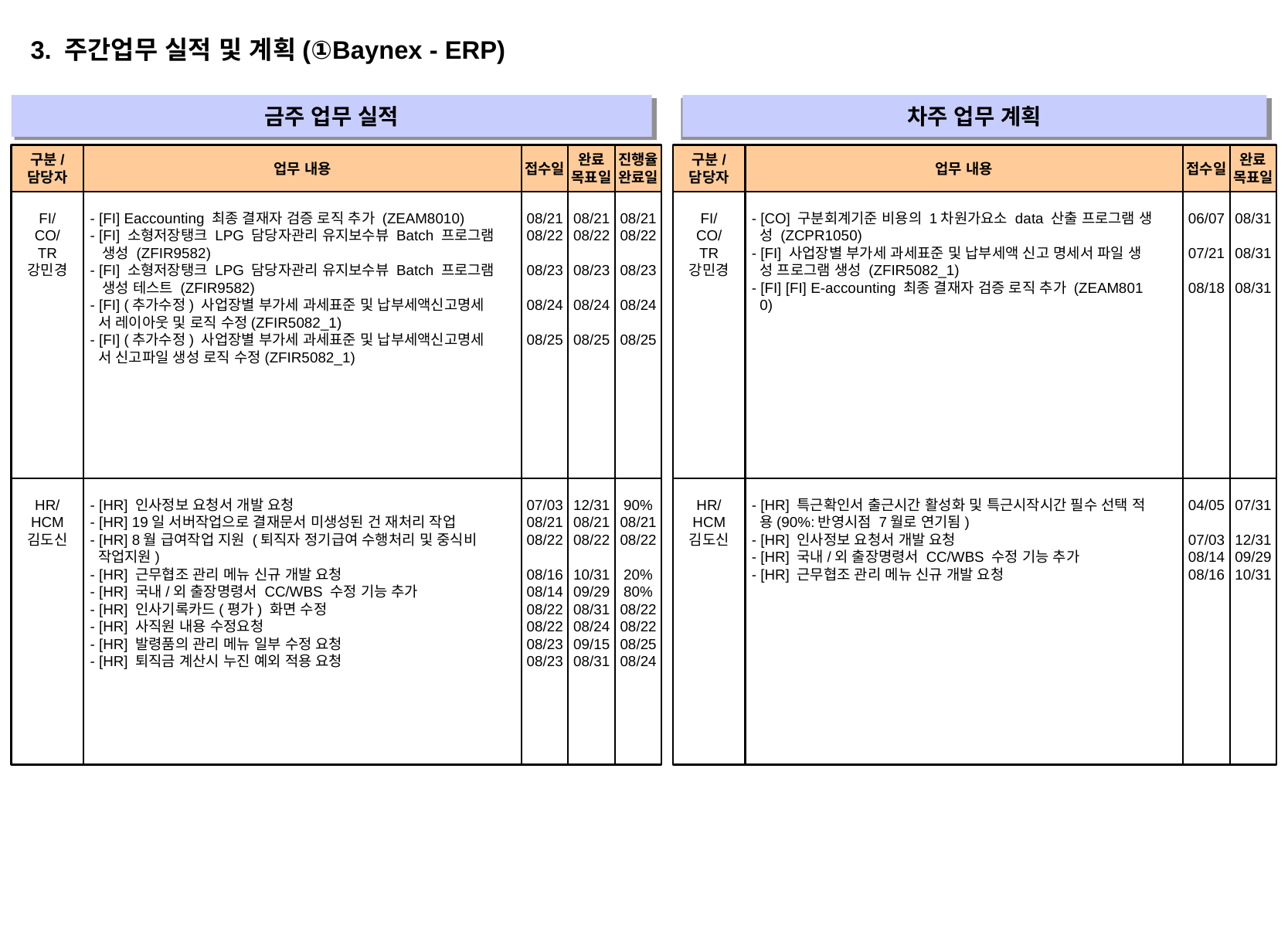

3. 주간업무 실적 및 계획(①Baynex - ERP)
금주 업무 실적
차주 업무 계획
" "
" "
구분/
담당자
업무 내용
접수일
완료
목표일
진행율
완료일
구분/
담당자
업무 내용
접수일
완료
목표일
FI/
CO/
TR
강민경

- [FI] Eaccounting 최종 결재자 검증 로직 추가 (ZEAM8010)
- [FI] 소형저장탱크 LPG 담당자관리 유지보수뷰 Batch 프로그램
   생성 (ZFIR9582)
- [FI] 소형저장탱크 LPG 담당자관리 유지보수뷰 Batch 프로그램
   생성 테스트 (ZFIR9582)
- [FI] (추가수정) 사업장별 부가세 과세표준 및 납부세액신고명세
  서 레이아웃 및 로직 수정(ZFIR5082_1)
- [FI] (추가수정) 사업장별 부가세 과세표준 및 납부세액신고명세
  서 신고파일 생성 로직 수정(ZFIR5082_1)
08/21
08/22
08/23
08/24
08/25
08/21
08/22
08/23
08/24
08/25
08/21
08/22
08/23
08/24
08/25
FI/
CO/
TR
강민경

- [CO] 구분회계기준 비용의 1차원가요소 data 산출 프로그램 생
  성 (ZCPR1050)
- [FI] 사업장별 부가세 과세표준 및 납부세액 신고 명세서 파일 생
  성 프로그램 생성 (ZFIR5082_1)
- [FI] [FI] E-accounting 최종 결재자 검증 로직 추가 (ZEAM801
  0)
06/07
07/21
08/18
08/31
08/31
08/31
HR/
HCM
김도신

- [HR] 인사정보 요청서 개발 요청
- [HR] 19일 서버작업으로 결재문서 미생성된 건 재처리 작업
- [HR] 8월 급여작업 지원 (퇴직자 정기급여 수행처리 및 중식비
  작업지원)
- [HR] 근무협조 관리 메뉴 신규 개발 요청
- [HR] 국내/외 출장명령서 CC/WBS 수정 기능 추가
- [HR] 인사기록카드(평가) 화면 수정
- [HR] 사직원 내용 수정요청
- [HR] 발령품의 관리 메뉴 일부 수정 요청
- [HR] 퇴직금 계산시 누진 예외 적용 요청
07/03
08/21
08/22
08/16
08/14
08/22
08/22
08/23
08/23
12/31
08/21
08/22
10/31
09/29
08/31
08/24
09/15
08/31
90%
08/21
08/22
20%
80%
08/22
08/22
08/25
08/24
HR/
HCM
김도신

- [HR] 특근확인서 출근시간 활성화 및 특근시작시간 필수 선택 적
  용(90%:반영시점 7월로 연기됨)
- [HR] 인사정보 요청서 개발 요청
- [HR] 국내/외 출장명령서 CC/WBS 수정 기능 추가
- [HR] 근무협조 관리 메뉴 신규 개발 요청
04/05
07/03
08/14
08/16
07/31
12/31
09/29
10/31